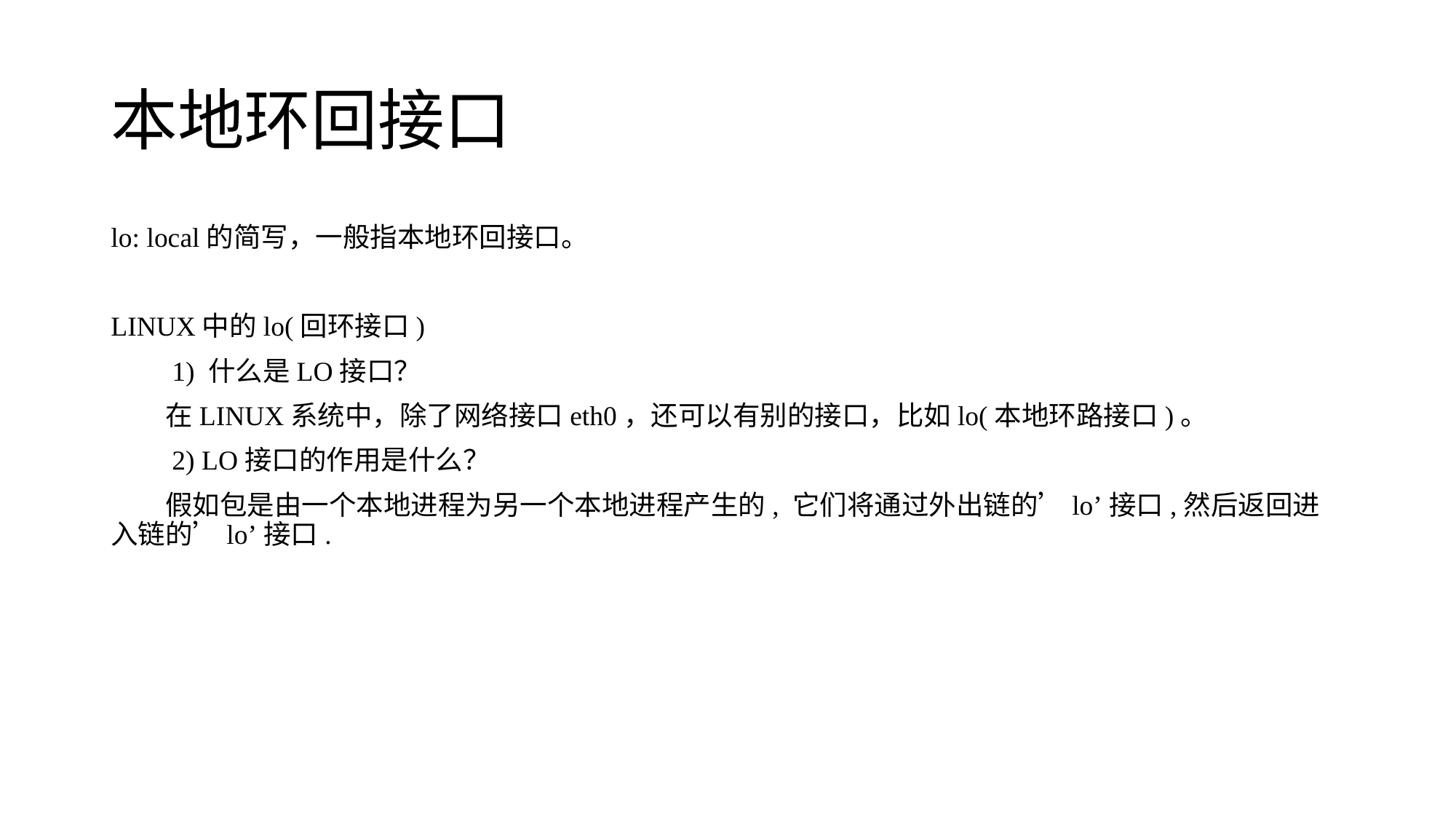

# 本地环回接口
lo: local的简写，一般指本地环回接口。

LINUX中的lo(回环接口)
　　1) 什么是LO接口？
　　在LINUX系统中，除了网络接口eth0，还可以有别的接口，比如lo(本地环路接口)。
　　2) LO接口的作用是什么？
　　假如包是由一个本地进程为另一个本地进程产生的, 它们将通过外出链的’lo’接口,然后返回进入链的’lo’接口.